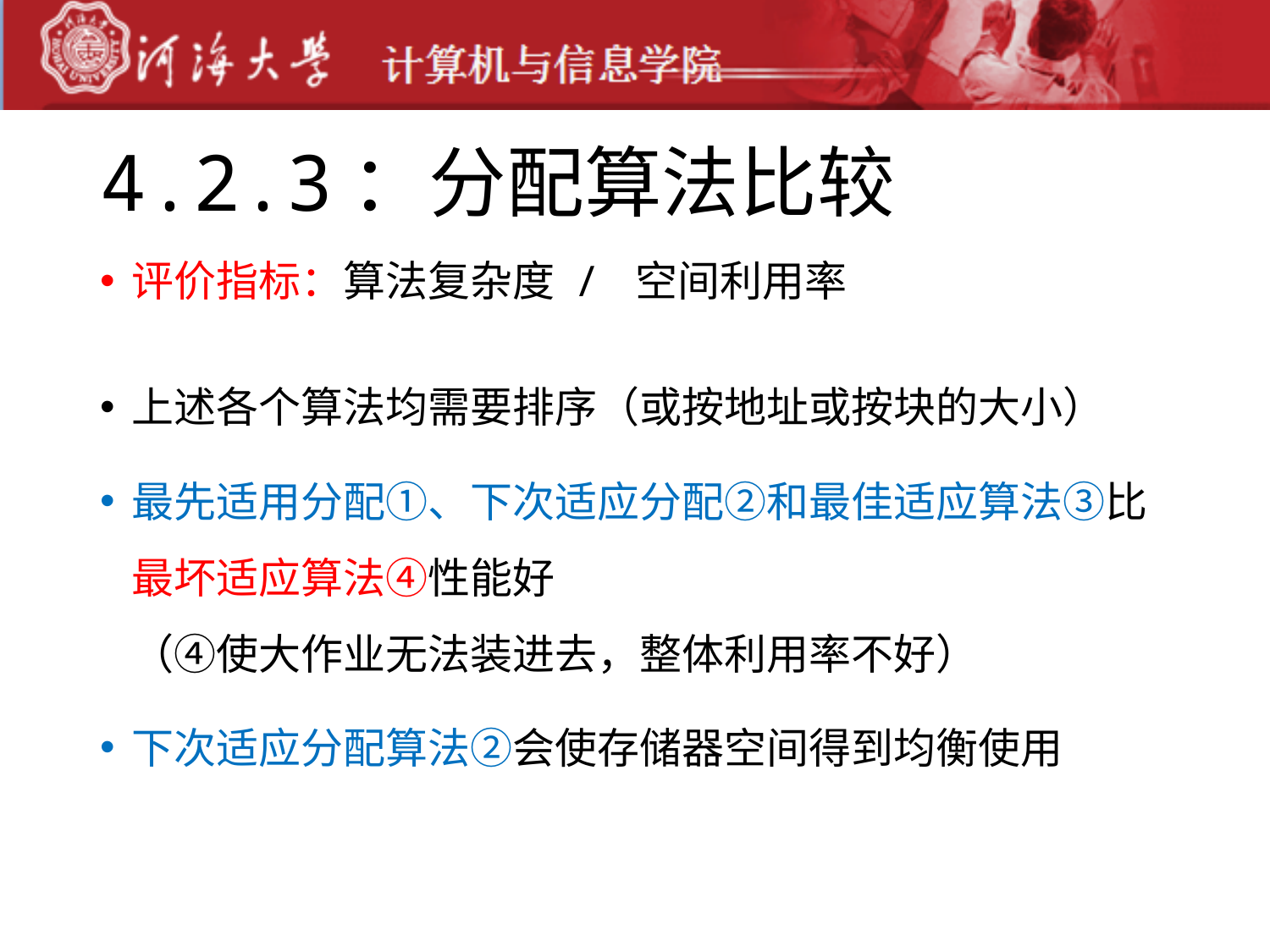

# 4.2.3：分配算法比较
评价指标：算法复杂度 / 空间利用率

上述各个算法均需要排序（或按地址或按块的大小）
最先适用分配①、下次适应分配②和最佳适应算法③比最坏适应算法④性能好
（④使大作业无法装进去，整体利用率不好）
下次适应分配算法②会使存储器空间得到均衡使用